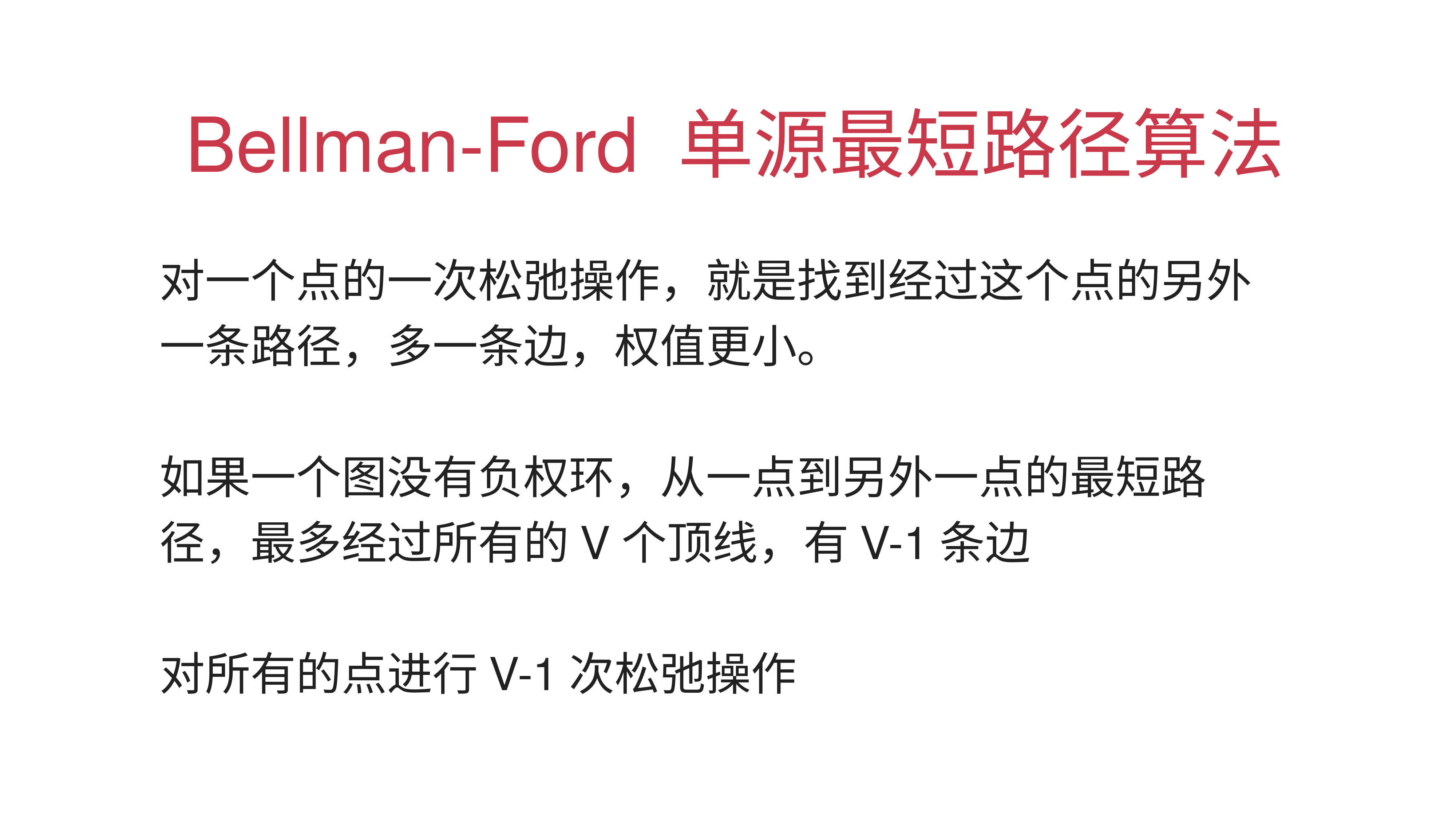

# Bellman-Ford 单源最短路径算法
对一个点的一次松弛操作，就是找到经过这个点的另外一条路径，多一条边，权值更小。

如果一个图没有负权环，从一点到另外一点的最短路径，最多经过所有的V个顶线，有V-1条边

对所有的点进行V-1次松弛操作